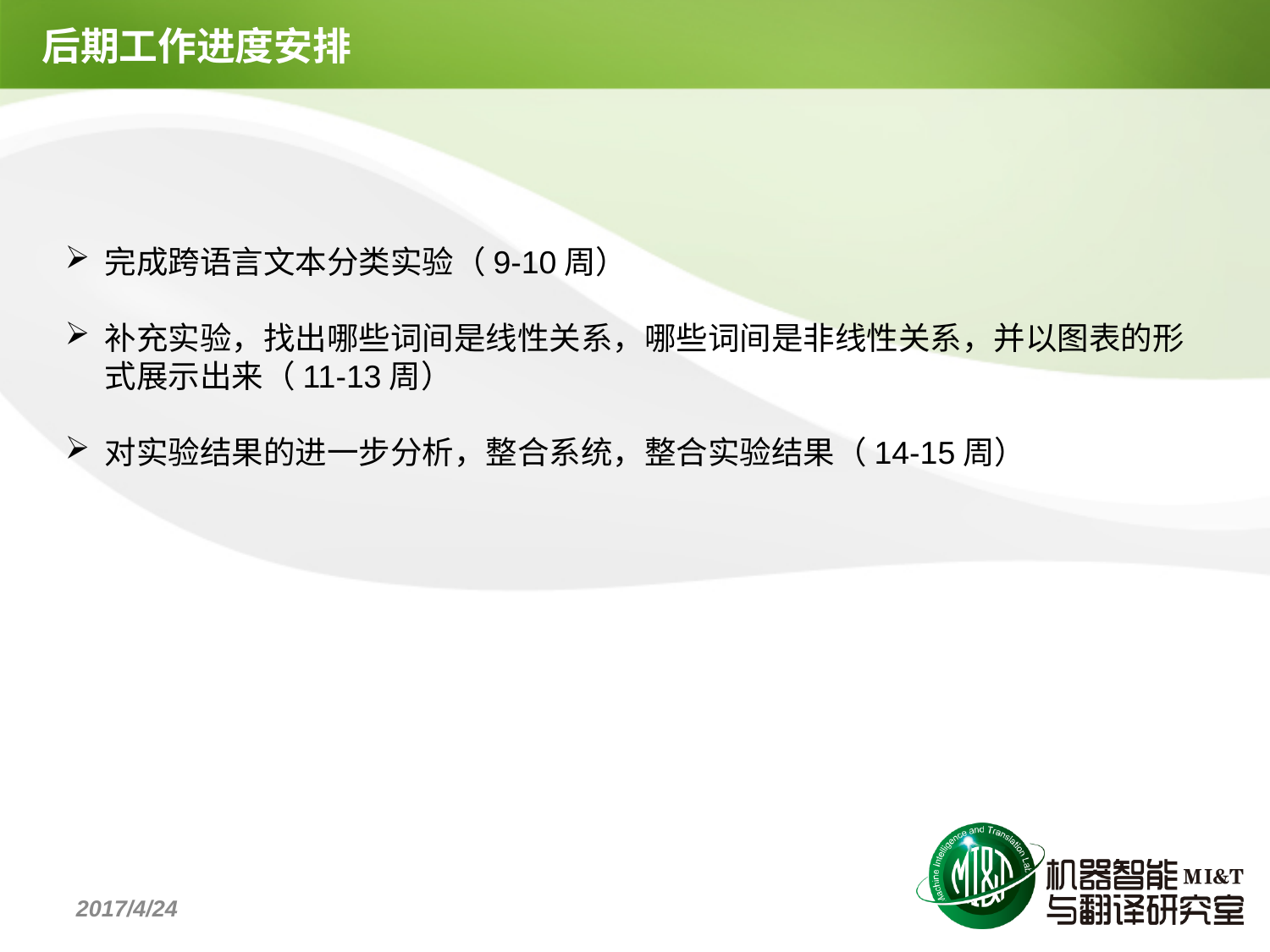

# 后期工作进度安排
完成跨语言文本分类实验（9-10周）

补充实验，找出哪些词间是线性关系，哪些词间是非线性关系，并以图表的形式展示出来（11-13周）

对实验结果的进一步分析，整合系统，整合实验结果（14-15周）

2017/4/24